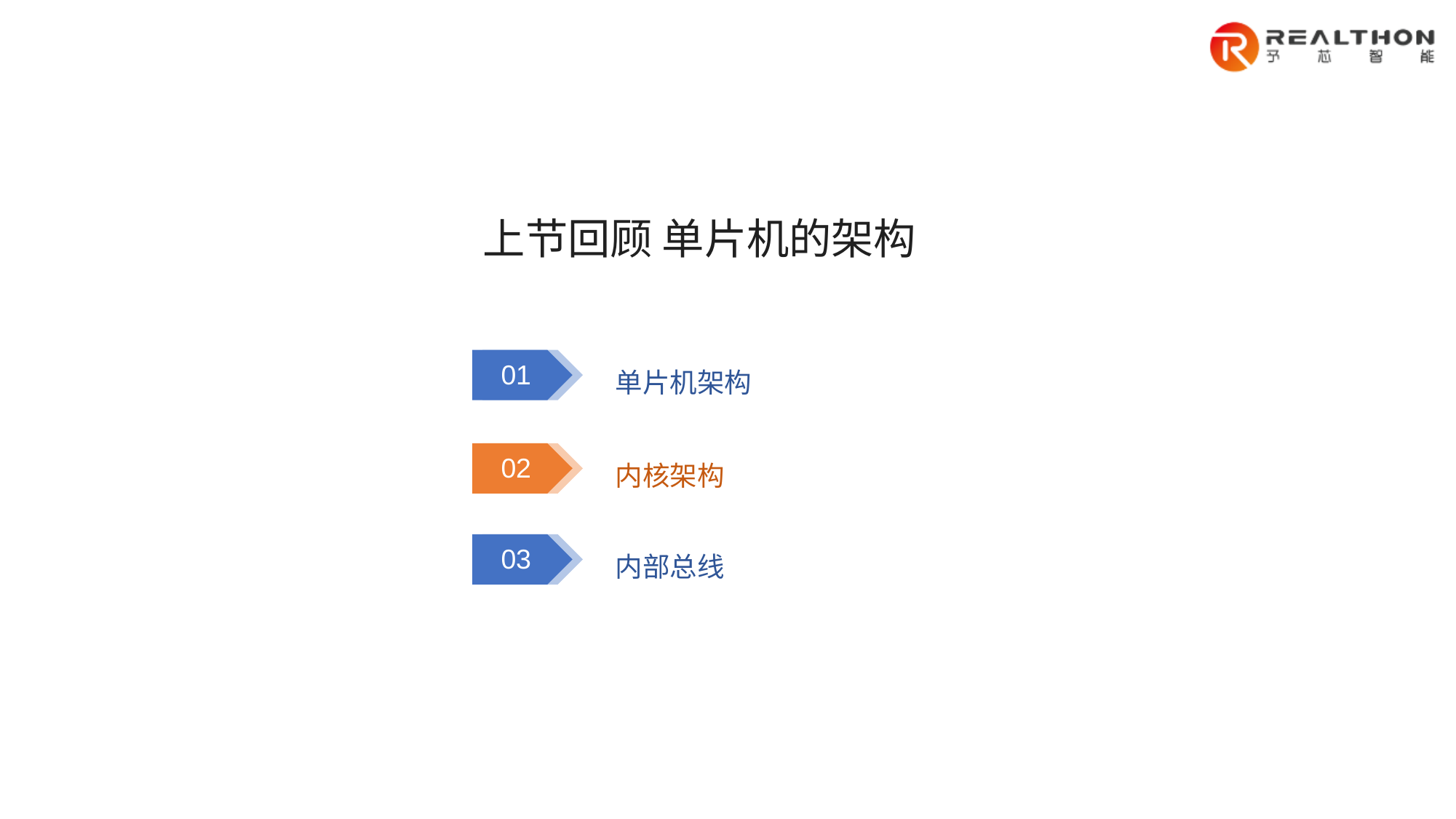

上节回顾 单片机的架构
单片机架构
01

内核架构
02

内部总线
03